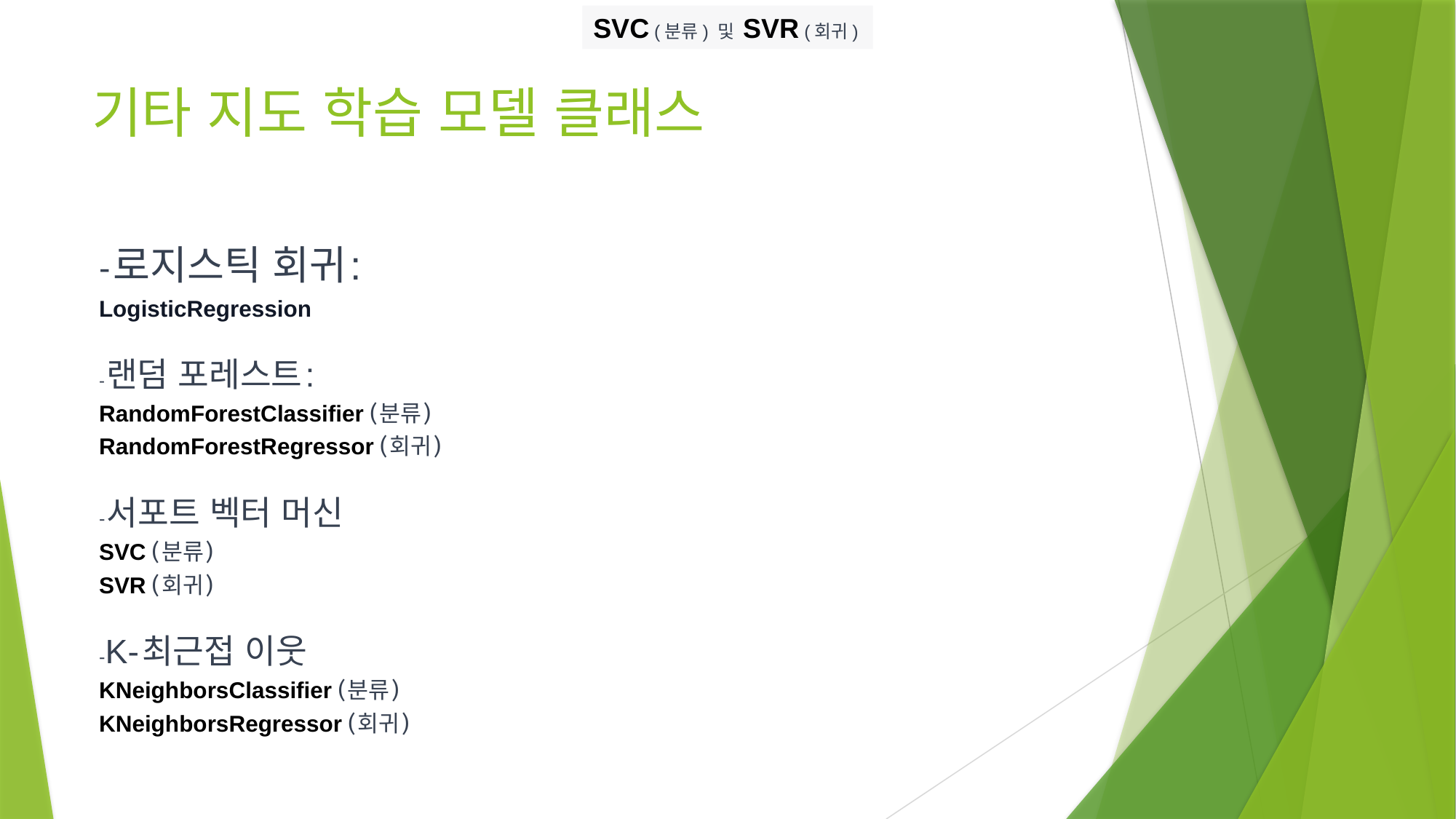

SVC (분류) 및 SVR (회귀)
# 기타 지도 학습 모델 클래스
-로지스틱 회귀:
LogisticRegression

-랜덤 포레스트:
RandomForestClassifier (분류)
RandomForestRegressor (회귀)

-서포트 벡터 머신
SVC (분류)
SVR (회귀)

-K-최근접 이웃
KNeighborsClassifier (분류)
KNeighborsRegressor (회귀)